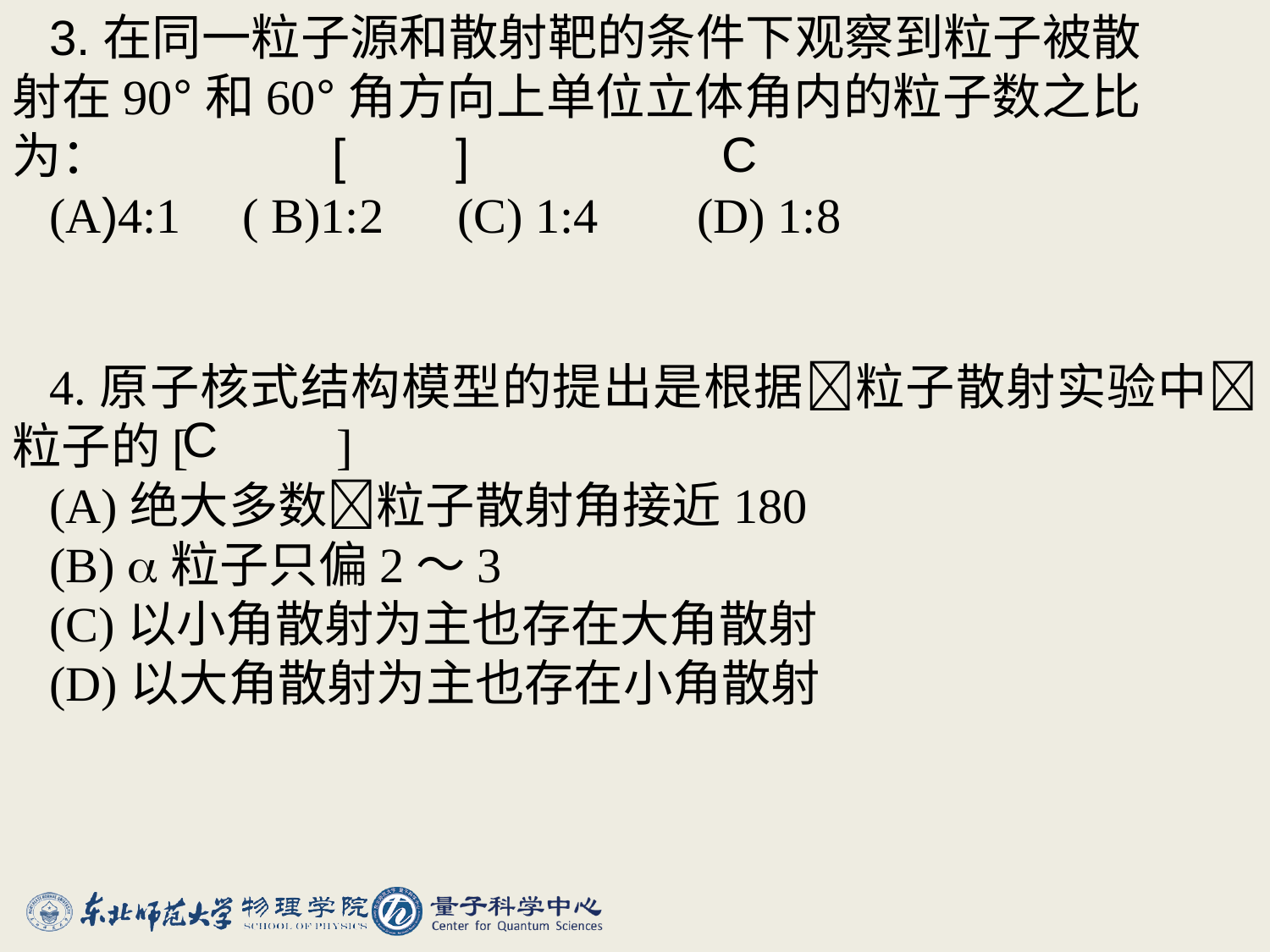

3.在同一粒子源和散射靶的条件下观察到粒子被散射在90°和60°角方向上单位立体角内的粒子数之比为：                   [        ]
(A)4:1     ( B)1:2      (C) 1:4        (D) 1:8

#
C

4.原子核式结构模型的提出是根据α粒子散射实验中α粒子的[            ]
(A)绝大多数α粒子散射角接近180
(B) α粒子只偏2～3
(C)以小角散射为主也存在大角散射
(D)以大角散射为主也存在小角散射

C